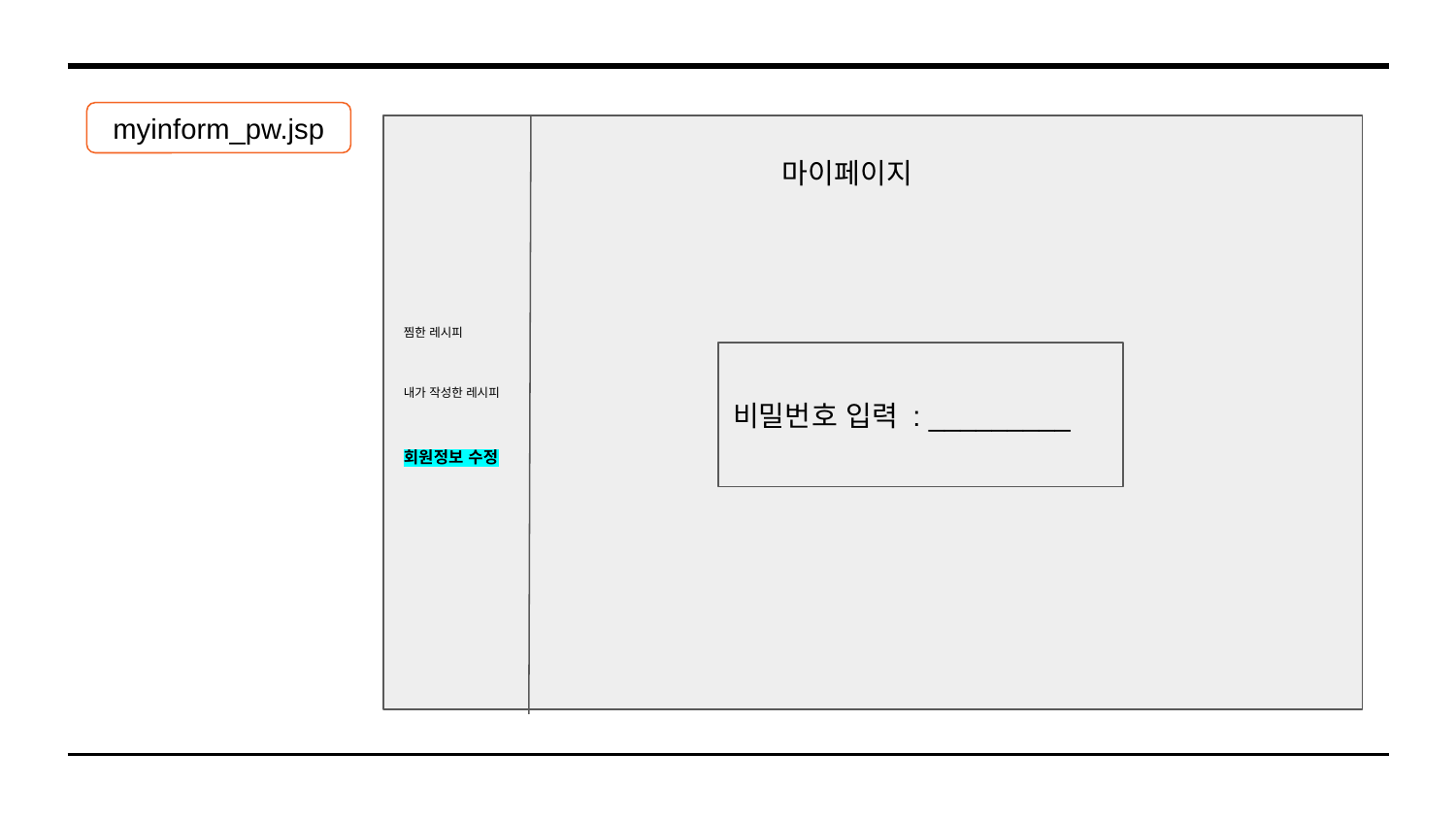

myinform_pw.jsp

마이페이지
찜한 레시피
비밀번호 입력 : _________
내가 작성한 레시피
회원정보 수정